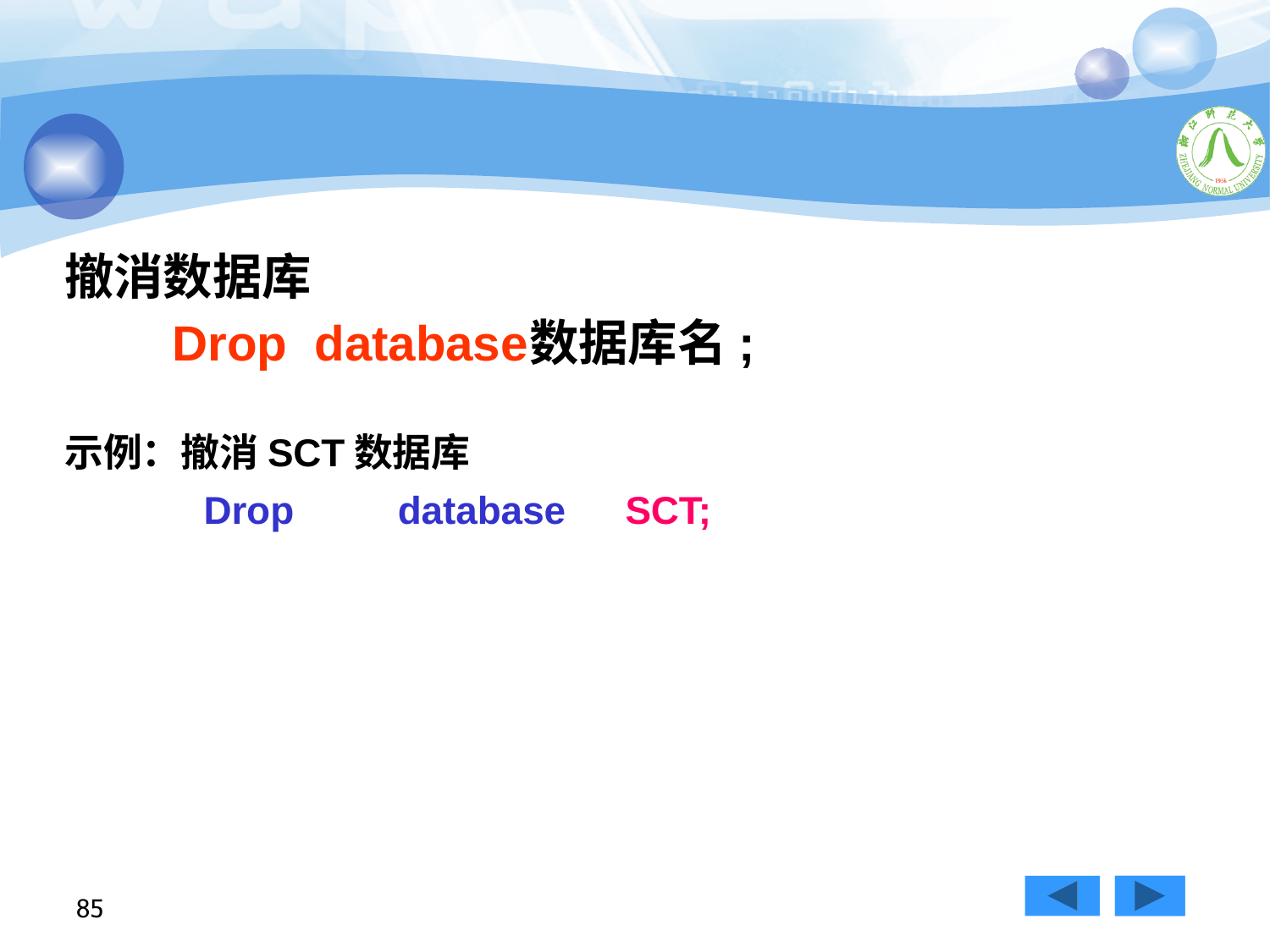

撤消数据库
Drop  database	数据库名;

示例：撤消SCT数据库
        Drop	database	SCT;
85